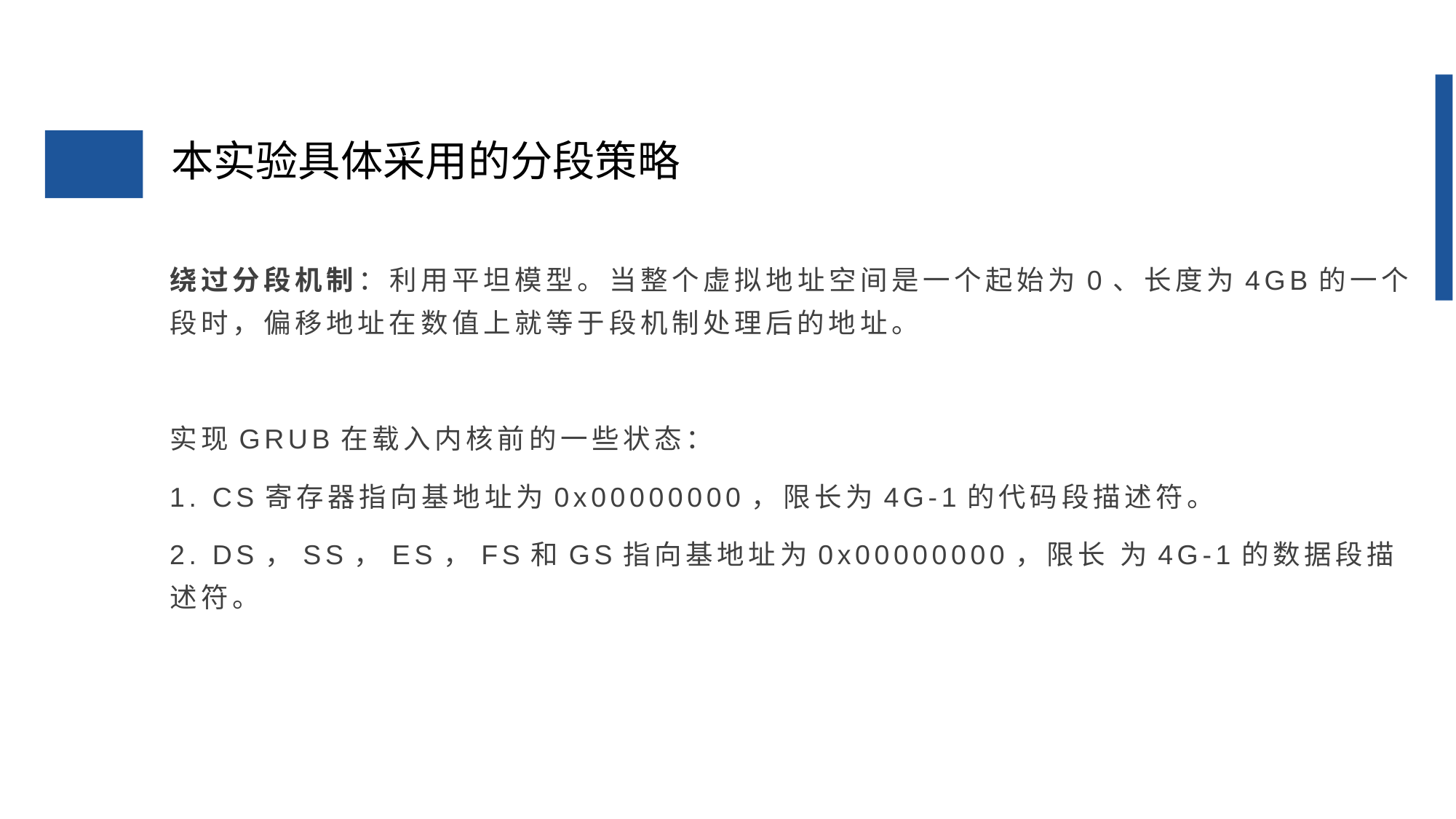

本实验具体采用的分段策略

绕过分段机制：利用平坦模型。当整个虚拟地址空间是一个起始为0、长度为4GB的一个段时，偏移地址在数值上就等于段机制处理后的地址。

实现GRUB在载入内核前的一些状态：
1. CS寄存器指向基地址为0x00000000，限长为4G-1的代码段描述符。
2. DS，SS，ES，FS和GS指向基地址为0x00000000，限长 为4G-1的数据段描述符。